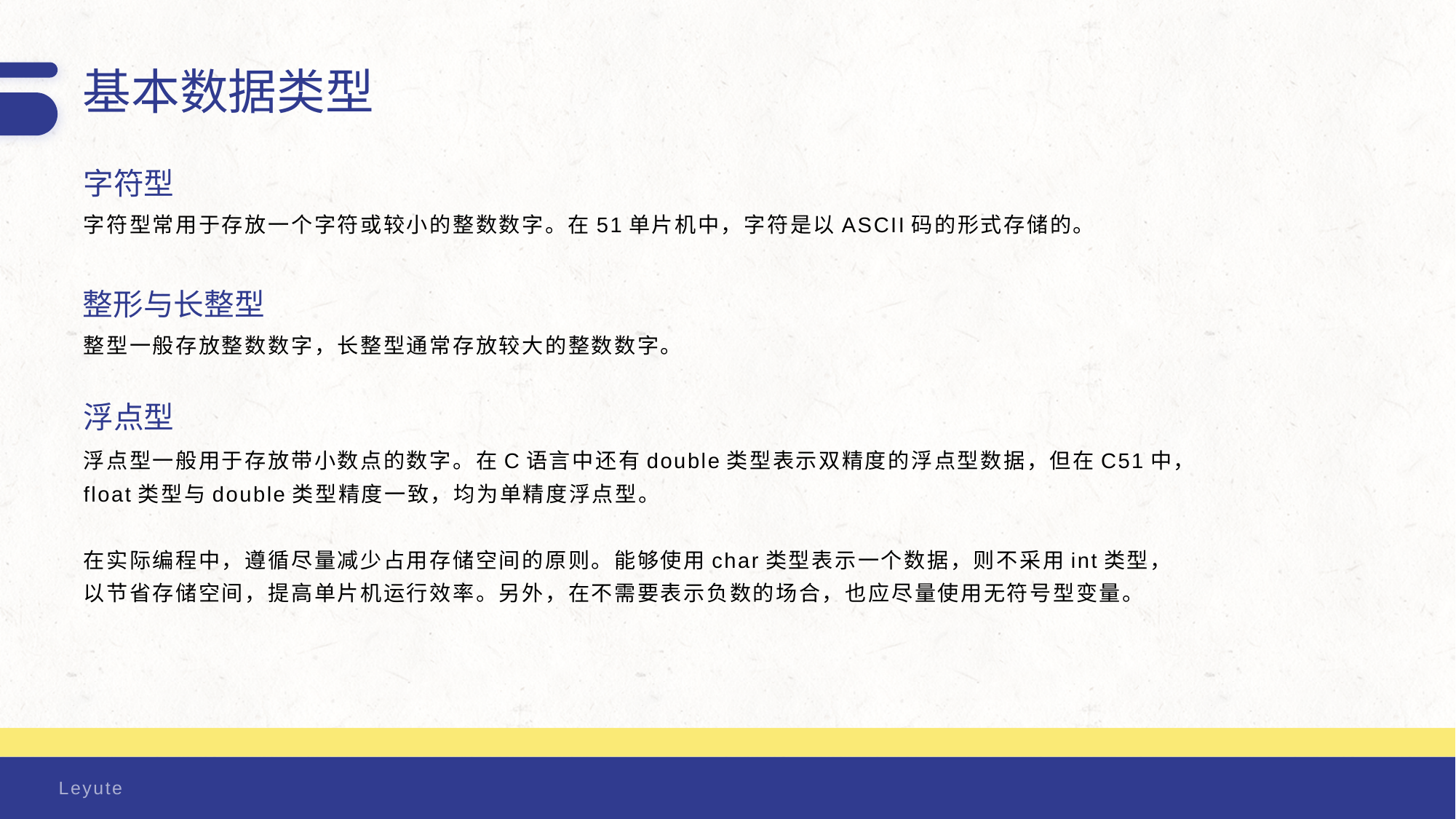

基本数据类型
字符型
字符型常用于存放一个字符或较小的整数数字。在51单片机中，字符是以ASCII码的形式存储的。
整形与长整型
整型一般存放整数数字，长整型通常存放较大的整数数字。
浮点型
浮点型一般用于存放带小数点的数字。在C语言中还有double类型表示双精度的浮点型数据，但在C51中，float类型与double类型精度一致，均为单精度浮点型。

在实际编程中，遵循尽量减少占用存储空间的原则。能够使用char类型表示一个数据，则不采用int类型，以节省存储空间，提高单片机运行效率。另外，在不需要表示负数的场合，也应尽量使用无符号型变量。